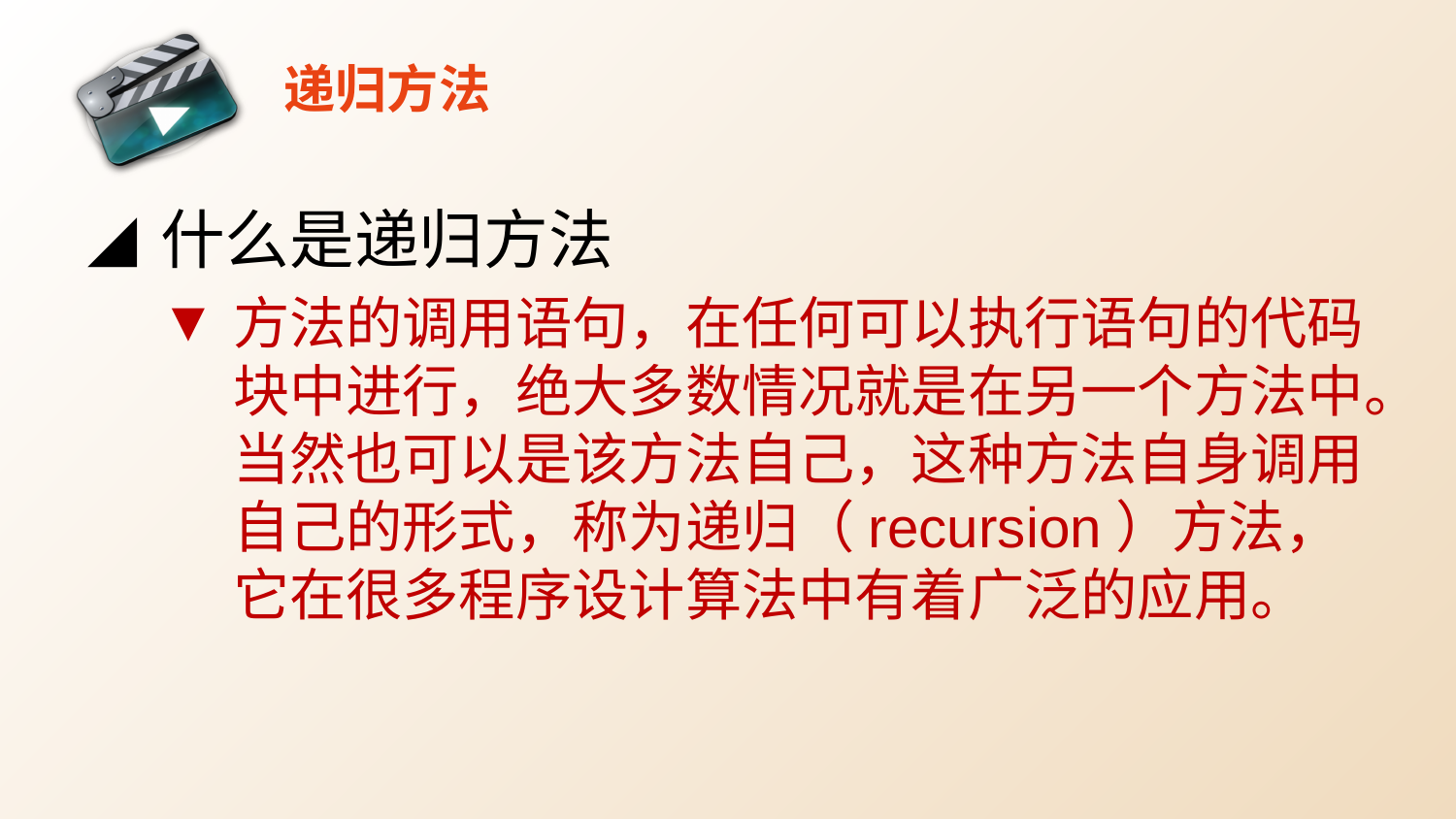

# 递归方法
什么是递归方法
方法的调用语句，在任何可以执行语句的代码块中进行，绝大多数情况就是在另一个方法中。当然也可以是该方法自己，这种方法自身调用自己的形式，称为递归（recursion）方法，它在很多程序设计算法中有着广泛的应用。